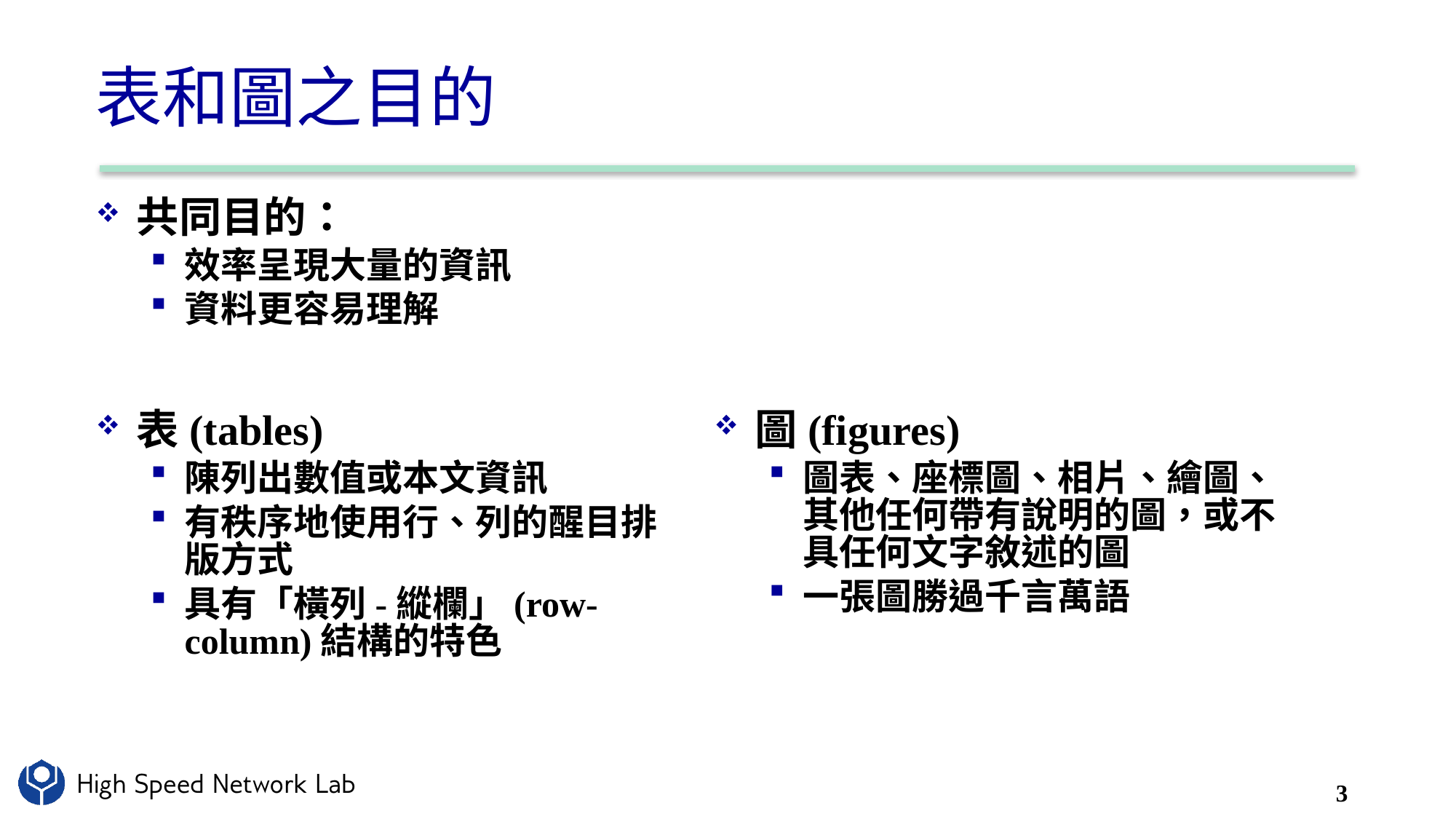

# 表和圖之目的
共同目的：
效率呈現大量的資訊
資料更容易理解
表(tables)
陳列出數值或本文資訊
有秩序地使用行、列的醒目排版方式
具有「橫列-縱欄」(row-column)結構的特色

圖(figures)
圖表、座標圖、相片、繪圖、其他任何帶有說明的圖，或不具任何文字敘述的圖
一張圖勝過千言萬語
3